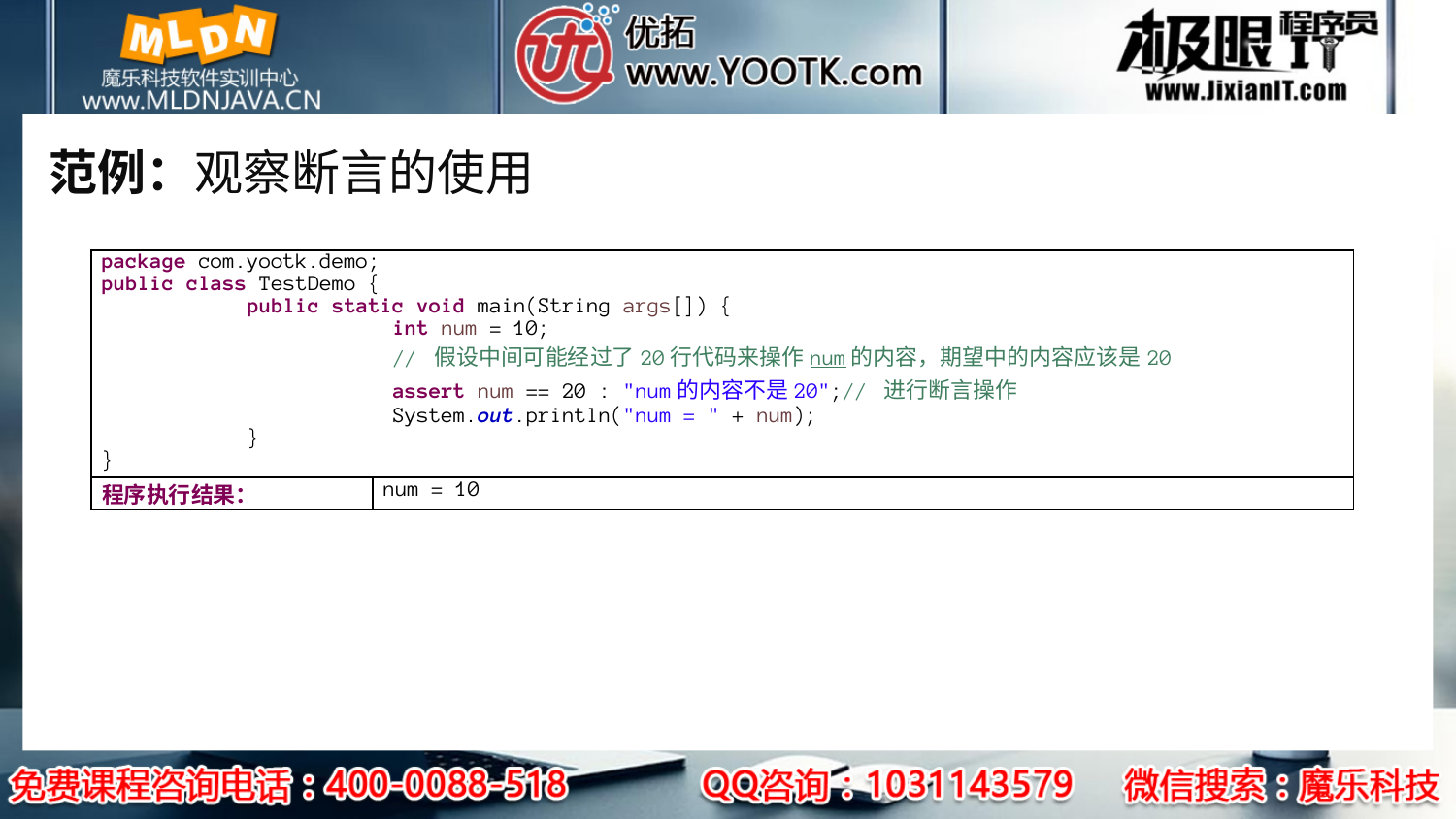

# 范例：观察断言的使用
| package com.yootk.demo; public class TestDemo { public static void main(String args[]) { int num = 10; // 假设中间可能经过了20行代码来操作num的内容，期望中的内容应该是20 assert num == 20 : "num的内容不是20";// 进行断言操作 System.out.println("num = " + num); } } |  |
| --- | --- |
| 程序执行结果： | num = 10 |